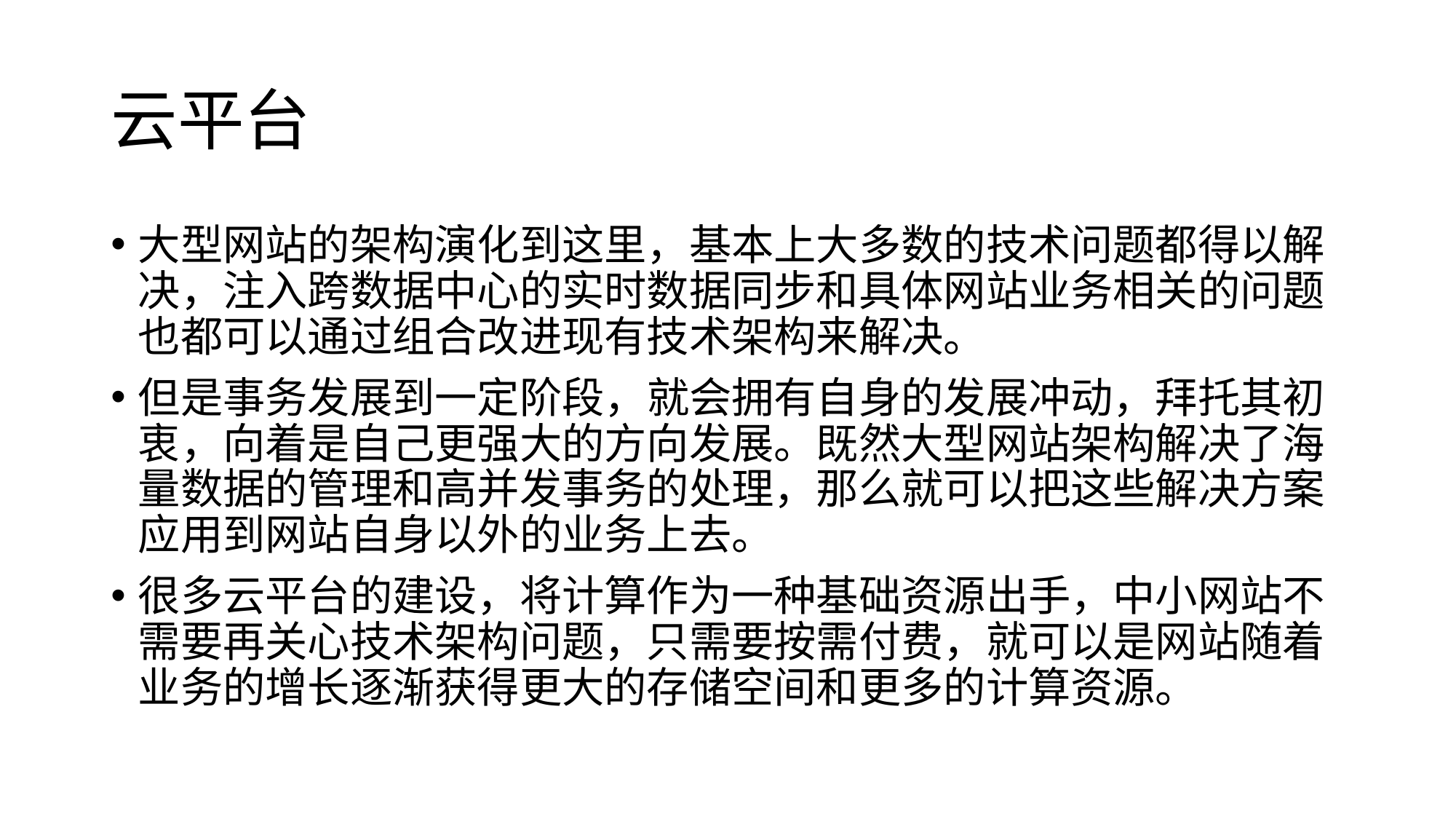

# 云平台
大型网站的架构演化到这里，基本上大多数的技术问题都得以解决，注入跨数据中心的实时数据同步和具体网站业务相关的问题也都可以通过组合改进现有技术架构来解决。
但是事务发展到一定阶段，就会拥有自身的发展冲动，拜托其初衷，向着是自己更强大的方向发展。既然大型网站架构解决了海量数据的管理和高并发事务的处理，那么就可以把这些解决方案应用到网站自身以外的业务上去。
很多云平台的建设，将计算作为一种基础资源出手，中小网站不需要再关心技术架构问题，只需要按需付费，就可以是网站随着业务的增长逐渐获得更大的存储空间和更多的计算资源。